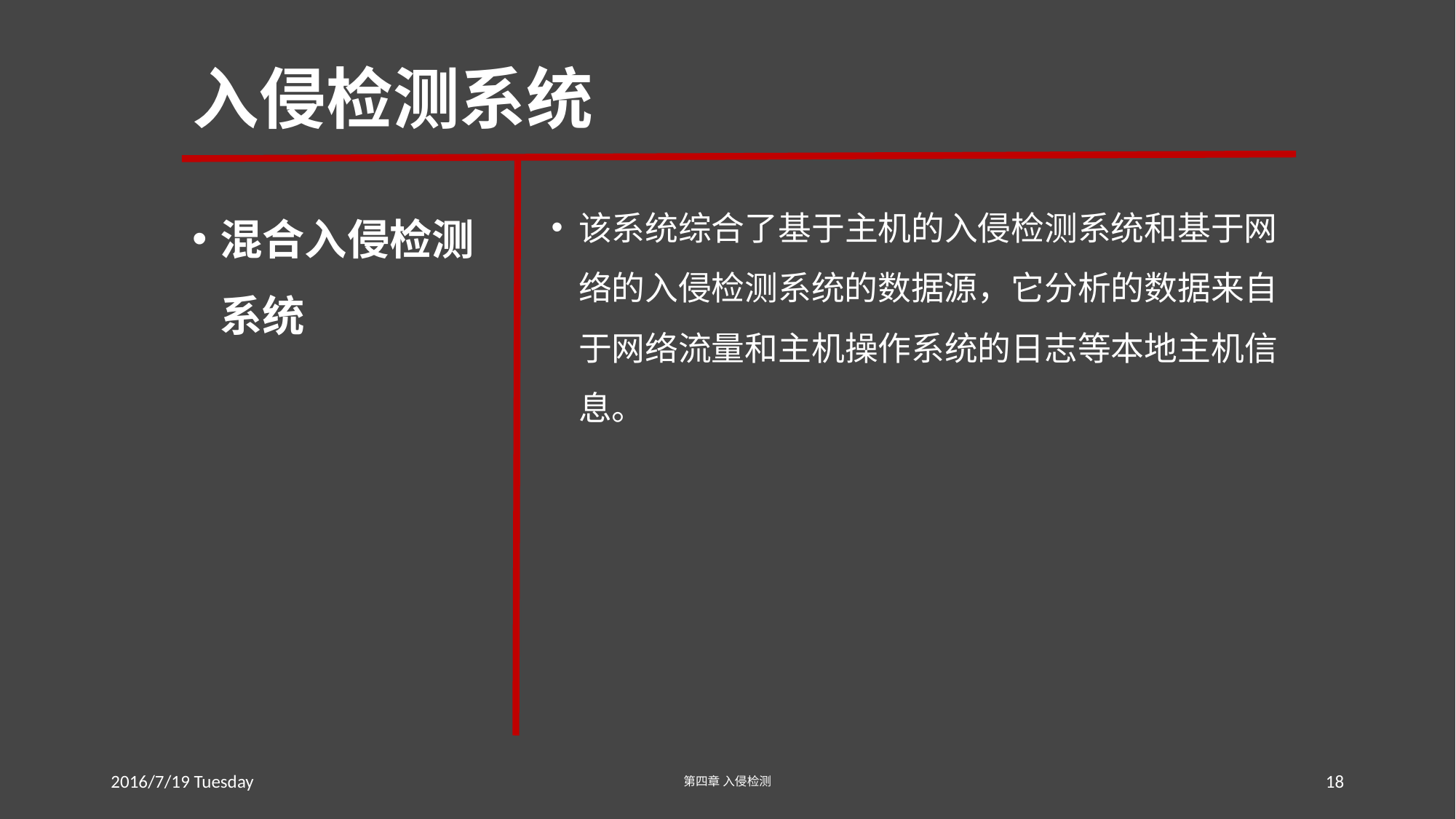

# 入侵检测系统
混合入侵检测系统
该系统综合了基于主机的入侵检测系统和基于网络的入侵检测系统的数据源，它分析的数据来自于网络流量和主机操作系统的日志等本地主机信息。
2016/7/19 Tuesday
第四章 入侵检测
18